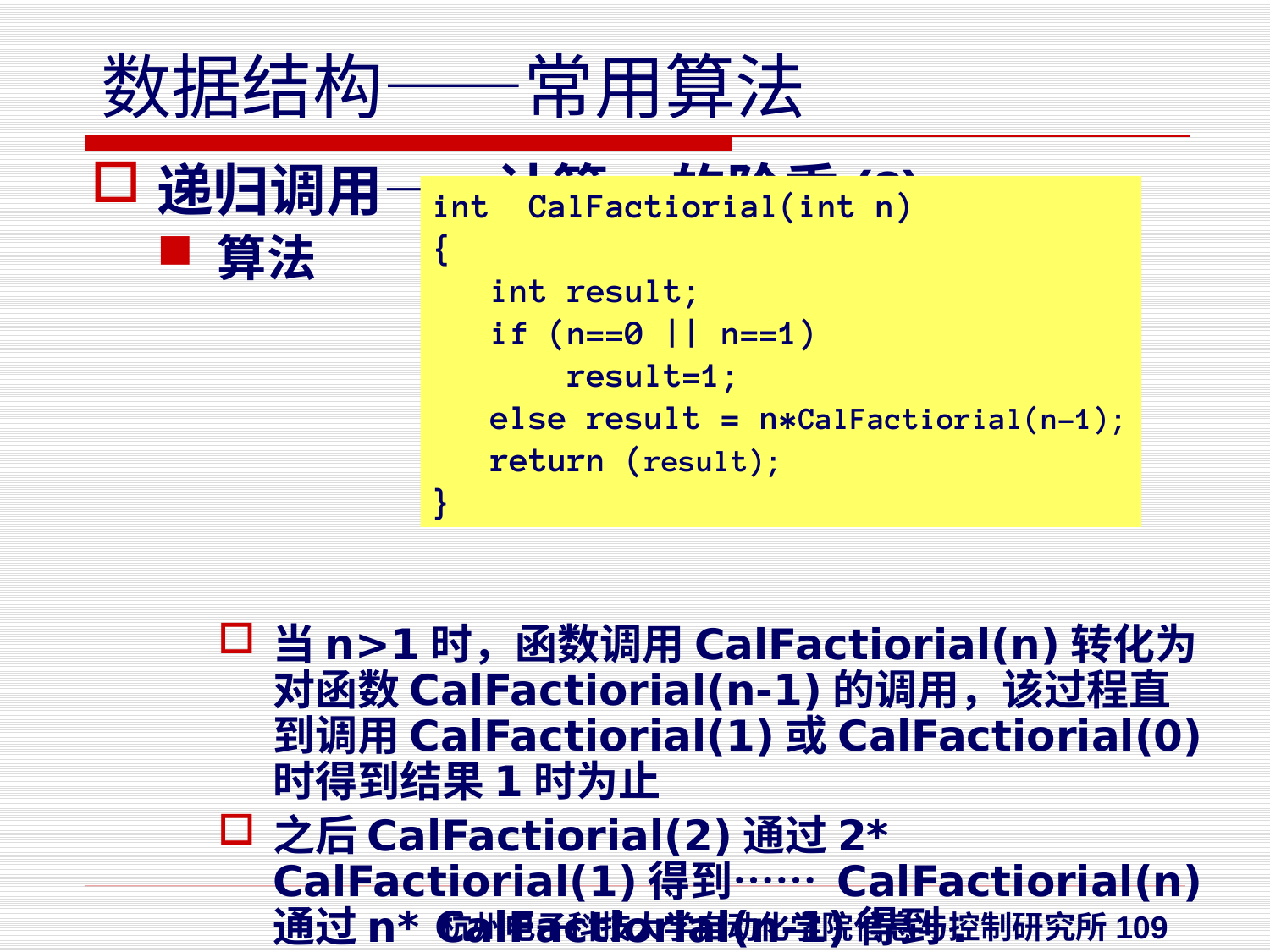

递归调用——计算n的阶乘(2)
算法

当n>1时，函数调用CalFactiorial(n)转化为对函数CalFactiorial(n-1)的调用，该过程直到调用CalFactiorial(1)或CalFactiorial(0)时得到结果1时为止
之后CalFactiorial(2)通过2* CalFactiorial(1)得到…… CalFactiorial(n)通过n* CalFactiorial(n-1)得到.
int  CalFactiorial(int n)
{
   int result;
   if (n==0 || n==1)
       result=1;
   else result = n*CalFactiorial(n-1);
   return (result);
}